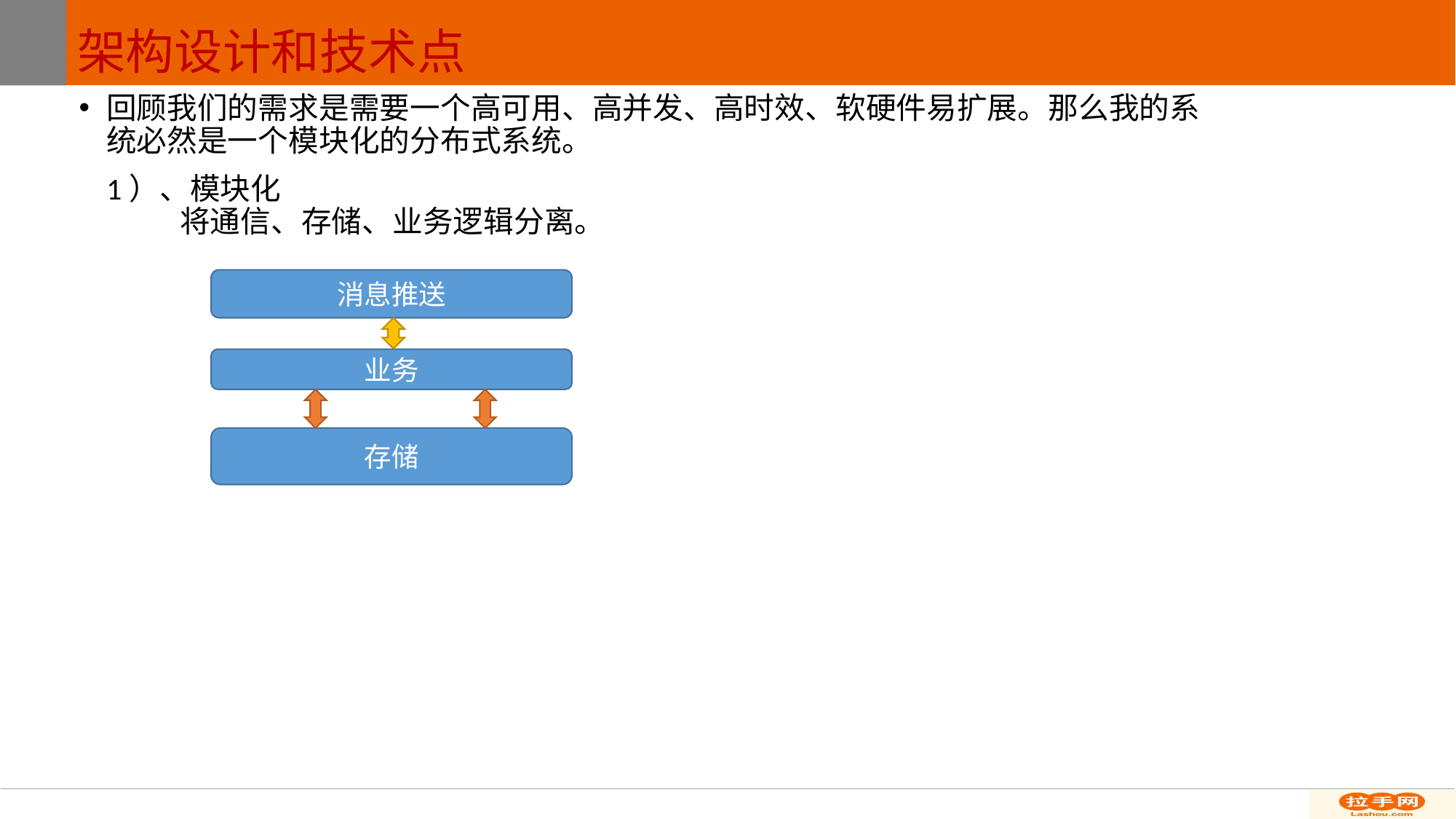

# 架构设计和技术点
回顾我们的需求是需要一个高可用、高并发、高时效、软硬件易扩展。那么我的系统必然是一个模块化的分布式系统。
    1）、模块化
               将通信、存储、业务逻辑分离。

消息推送

业务

存储